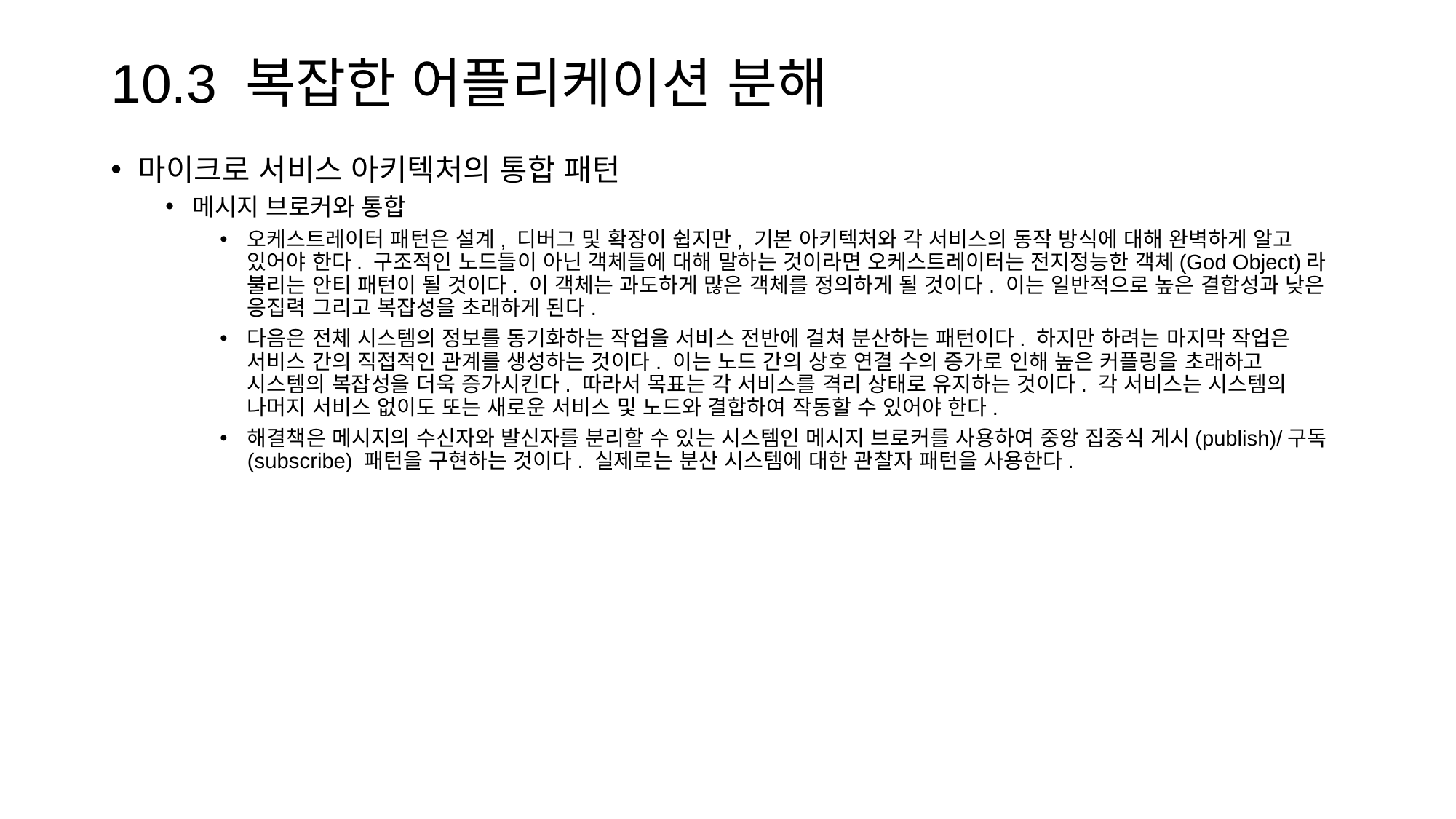

# 10.3 복잡한 어플리케이션 분해
마이크로 서비스 아키텍처의 통합 패턴
메시지 브로커와 통합
오케스트레이터 패턴은 설계, 디버그 및 확장이 쉽지만, 기본 아키텍처와 각 서비스의 동작 방식에 대해 완벽하게 알고 있어야 한다. 구조적인 노드들이 아닌 객체들에 대해 말하는 것이라면 오케스트레이터는 전지정능한 객체(God Object)라 불리는 안티 패턴이 될 것이다. 이 객체는 과도하게 많은 객체를 정의하게 될 것이다. 이는 일반적으로 높은 결합성과 낮은 응집력 그리고 복잡성을 초래하게 된다.
다음은 전체 시스템의 정보를 동기화하는 작업을 서비스 전반에 걸쳐 분산하는 패턴이다. 하지만 하려는 마지막 작업은 서비스 간의 직접적인 관계를 생성하는 것이다. 이는 노드 간의 상호 연결 수의 증가로 인해 높은 커플링을 초래하고 시스템의 복잡성을 더욱 증가시킨다. 따라서 목표는 각 서비스를 격리 상태로 유지하는 것이다. 각 서비스는 시스템의 나머지 서비스 없이도 또는 새로운 서비스 및 노드와 결합하여 작동할 수 있어야 한다.
해결책은 메시지의 수신자와 발신자를 분리할 수 있는 시스템인 메시지 브로커를 사용하여 중앙 집중식 게시(publish)/구독(subscribe) 패턴을 구현하는 것이다. 실제로는 분산 시스템에 대한 관찰자 패턴을 사용한다.